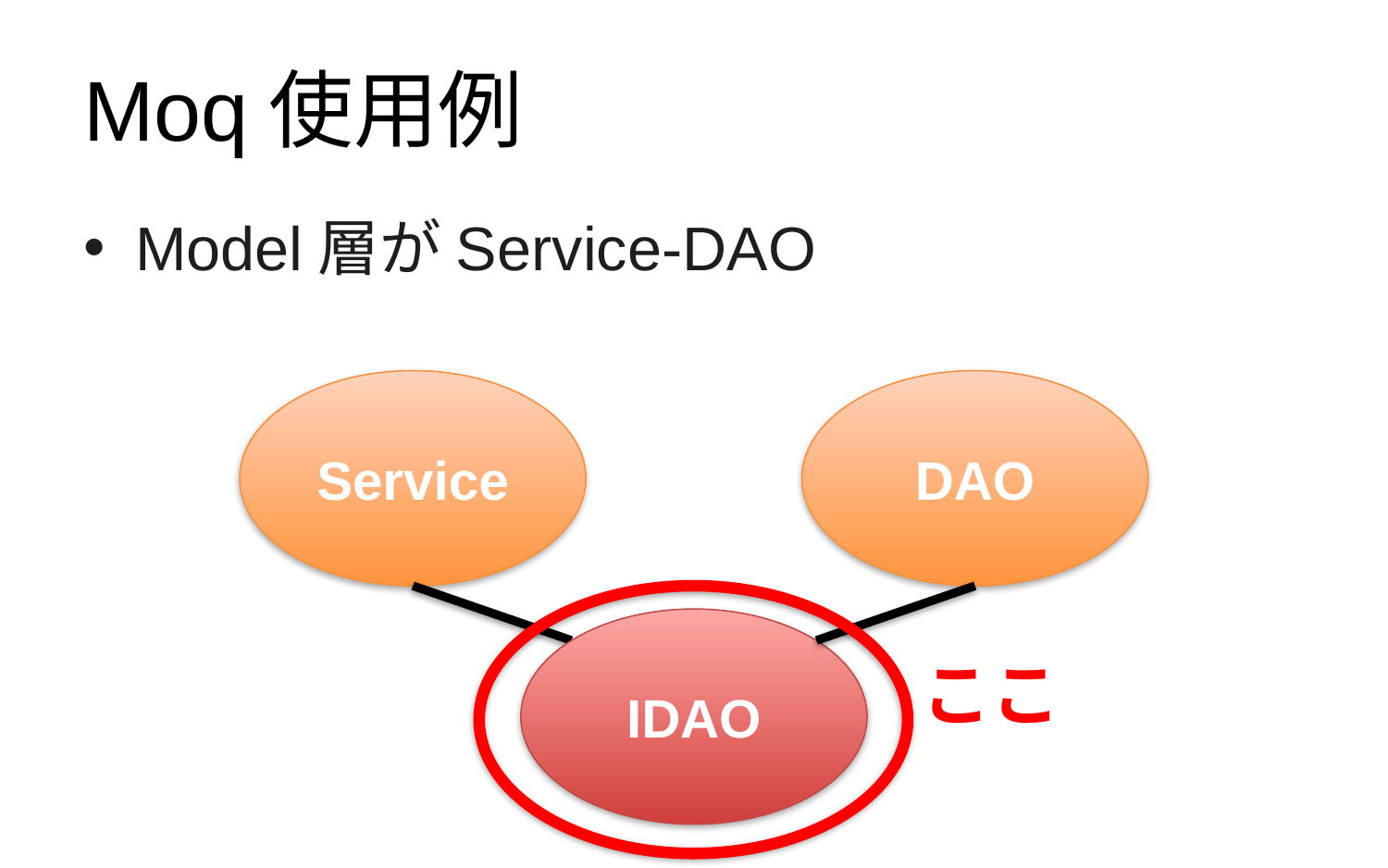

# Moq使用例
Model層がService-DAO
Service
DAO

IDAO
ここ